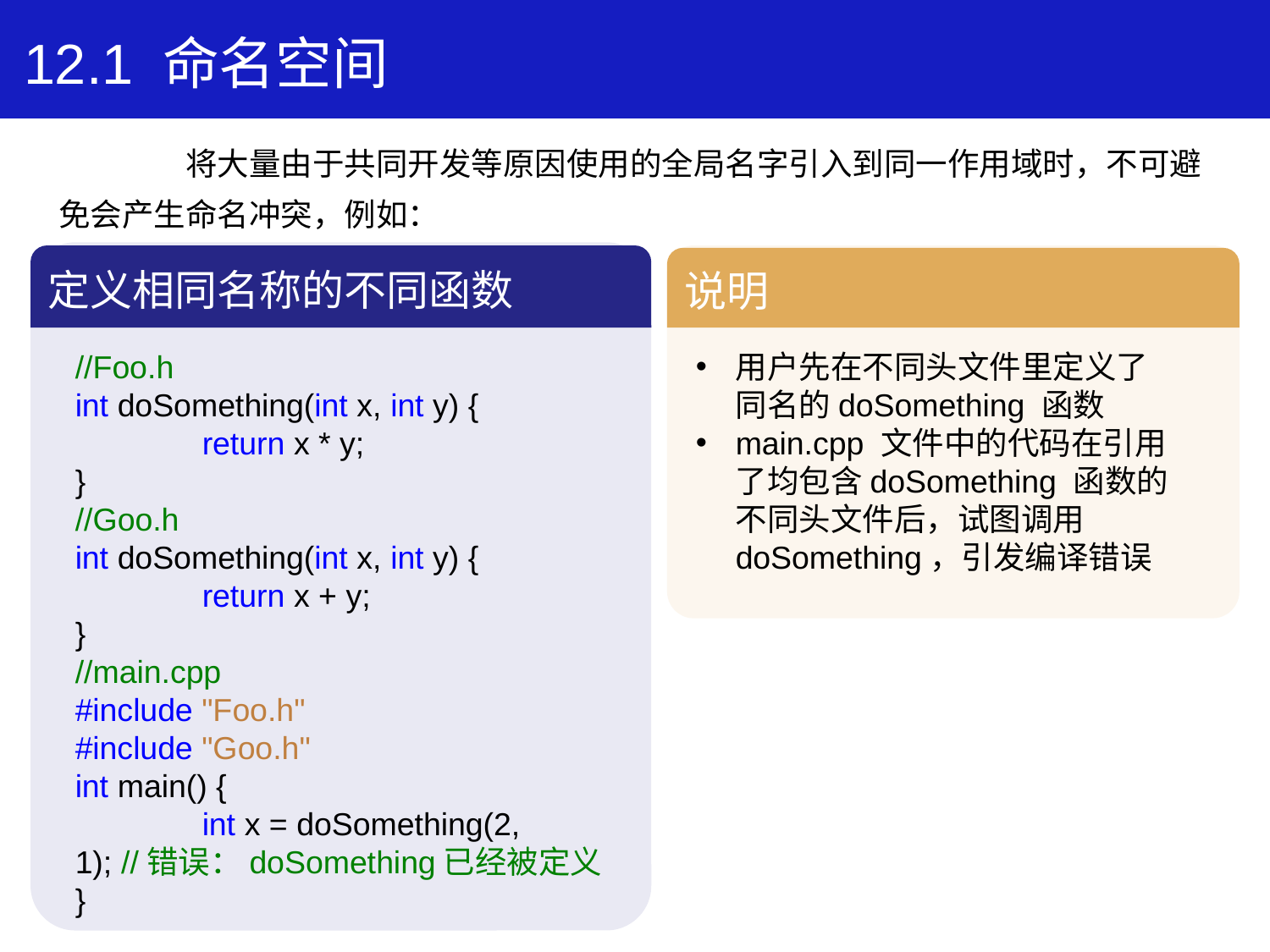

12.1 命名空间
	将大量由于共同开发等原因使用的全局名字引入到同一作用域时，不可避
免会产生命名冲突，例如：模板库

定义相同名称的不同函数

说明
//Foo.h
int doSomething(int x, int y) {
	return x * y;
}
//Goo.h
int doSomething(int x, int y) {
	return x + y;
}
//main.cpp
#include "Foo.h"
#include "Goo.h"
int main() {
	int x = doSomething(2, 1); //错误：doSomething已经被定义
}
用户先在不同头文件里定义了同名的doSomething 函数
main.cpp 文件中的代码在引用了均包含doSomething 函数的不同头文件后，试图调用doSomething，引发编译错误
4